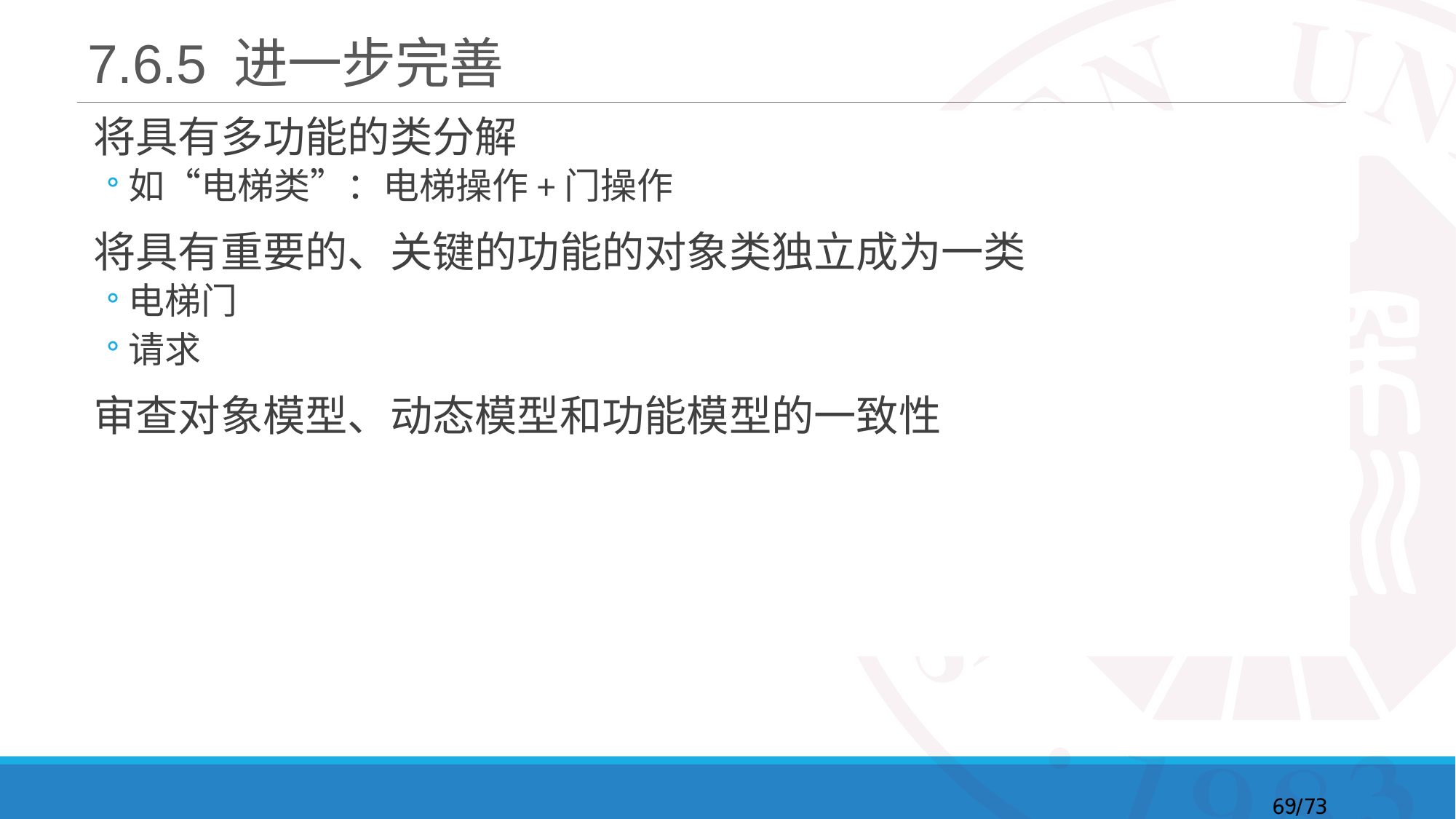

# 7.6.5 进一步完善
将具有多功能的类分解
如“电梯类”：电梯操作+门操作
将具有重要的、关键的功能的对象类独立成为一类
电梯门
请求
审查对象模型、动态模型和功能模型的一致性

69/73